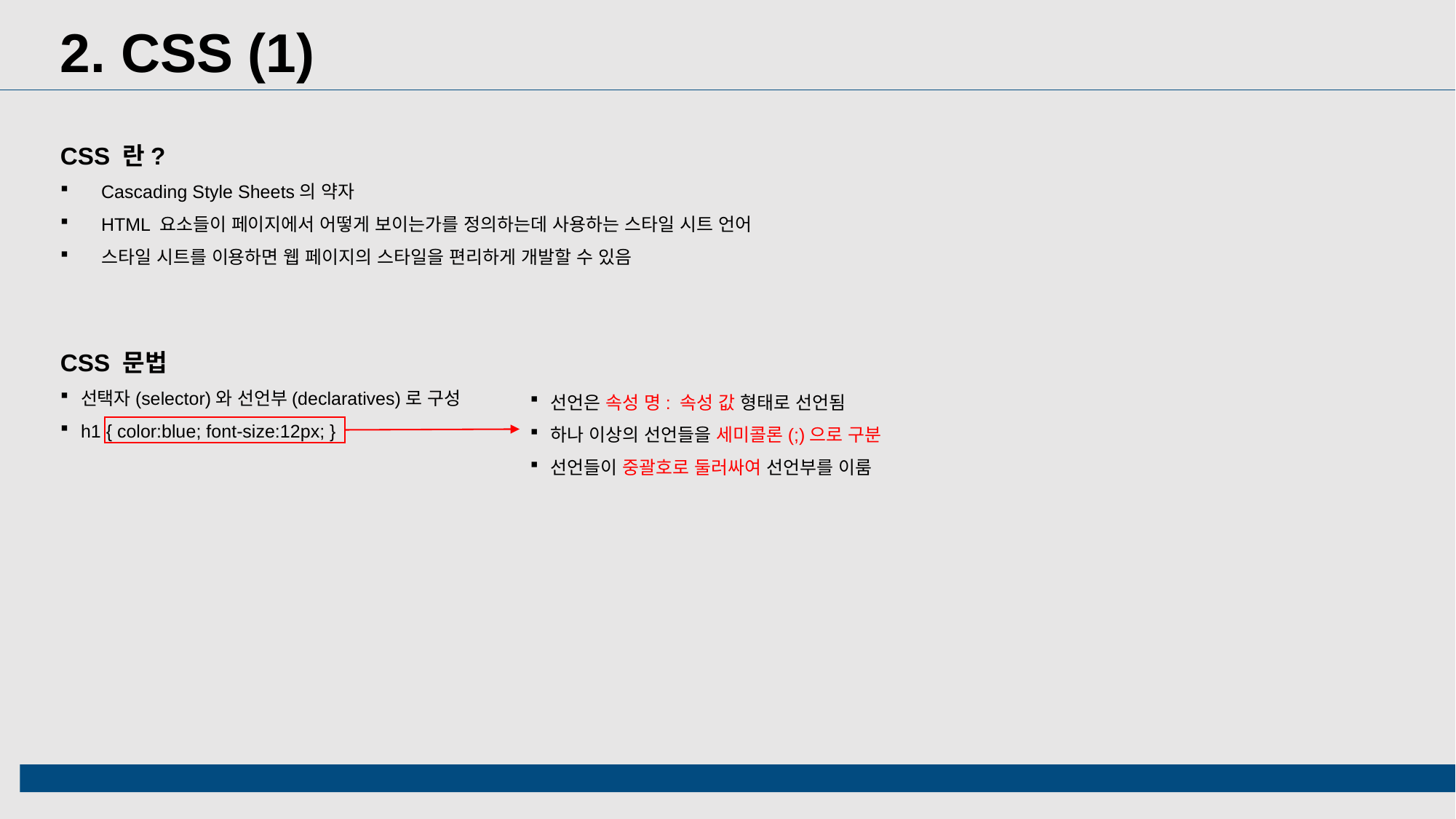

2. CSS (1)
CSS 란?
Cascading Style Sheets의 약자
HTML 요소들이 페이지에서 어떻게 보이는가를 정의하는데 사용하는 스타일 시트 언어
스타일 시트를 이용하면 웹 페이지의 스타일을 편리하게 개발할 수 있음

CSS 문법
선택자(selector)와 선언부(declaratives)로 구성
h1 { color:blue; font-size:12px; }
선언은 속성 명: 속성 값 형태로 선언됨
하나 이상의 선언들을 세미콜론(;)으로 구분
선언들이 중괄호로 둘러싸여 선언부를 이룸